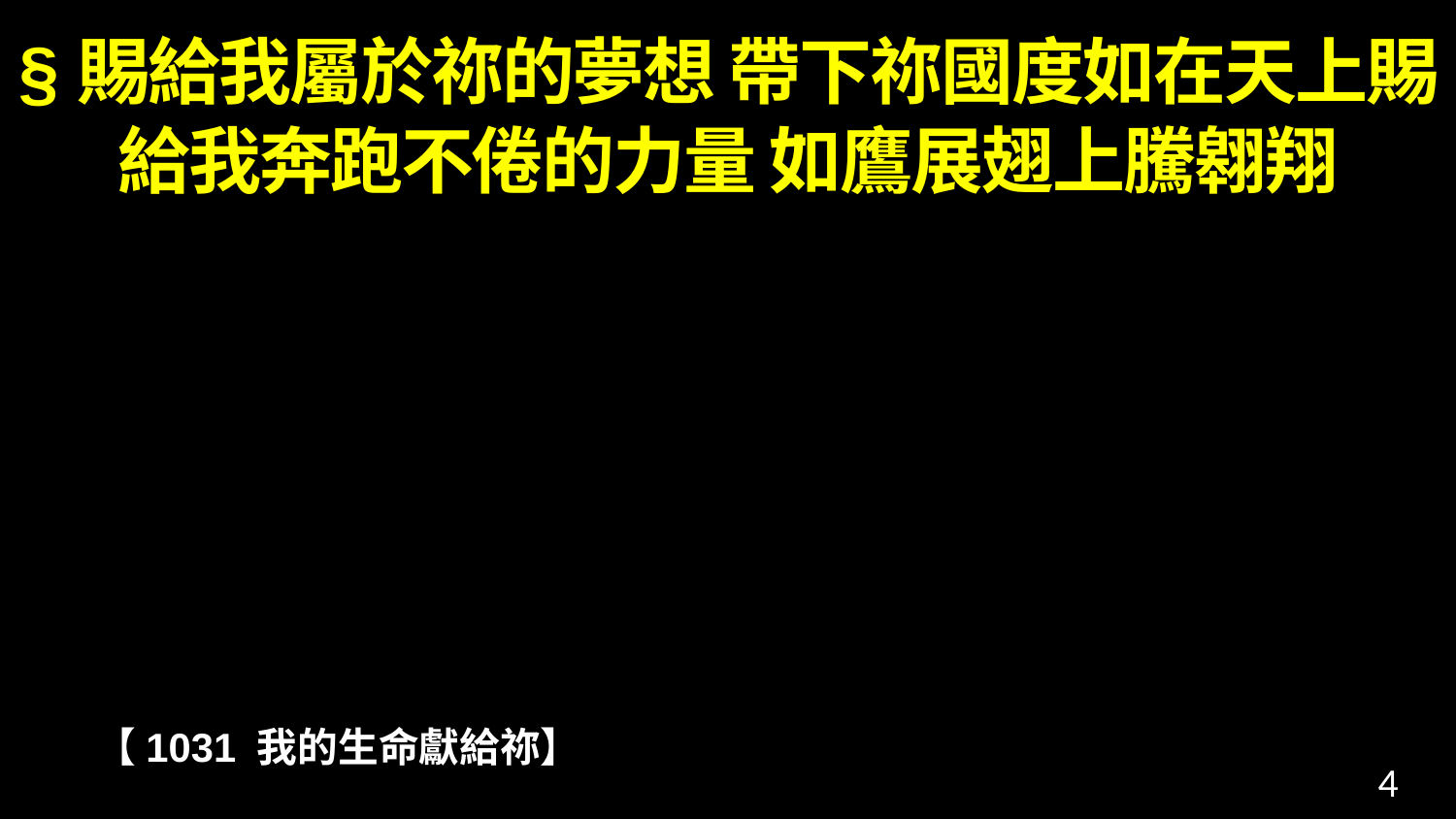

# §賜給我屬於祢的夢想 帶下祢國度如在天上賜給我奔跑不倦的力量 如鷹展翅上騰翱翔
【1031 我的生命獻給祢】
4